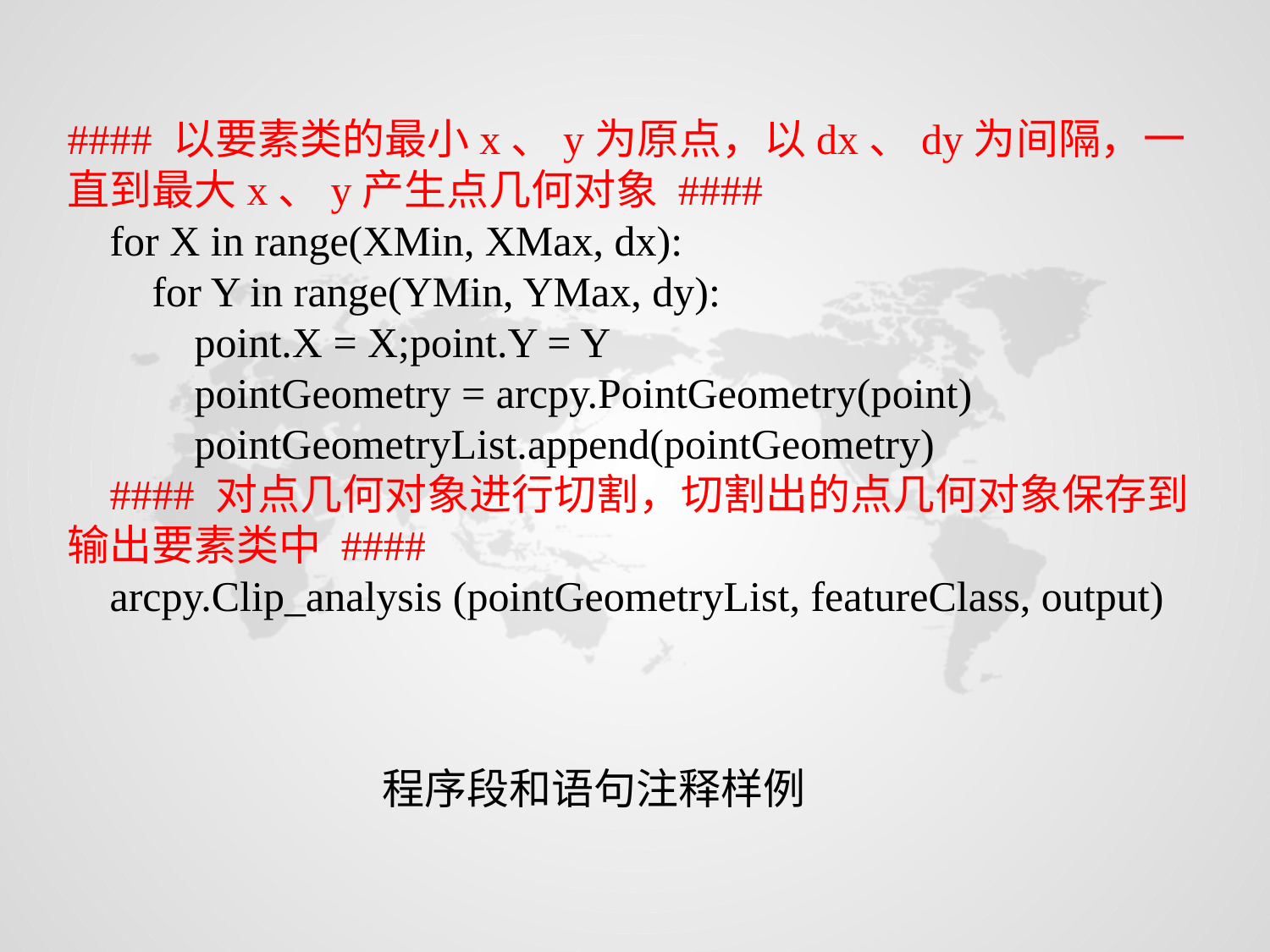

#### 以要素类的最小x、y为原点，以dx、dy为间隔，一直到最大x、y产生点几何对象 ####
    for X in range(XMin, XMax, dx):
        for Y in range(YMin, YMax, dy):
            point.X = X;point.Y = Y
            pointGeometry = arcpy.PointGeometry(point)
            pointGeometryList.append(pointGeometry)
    #### 对点几何对象进行切割，切割出的点几何对象保存到输出要素类中 ####
    arcpy.Clip_analysis (pointGeometryList, featureClass, output)
程序段和语句注释样例